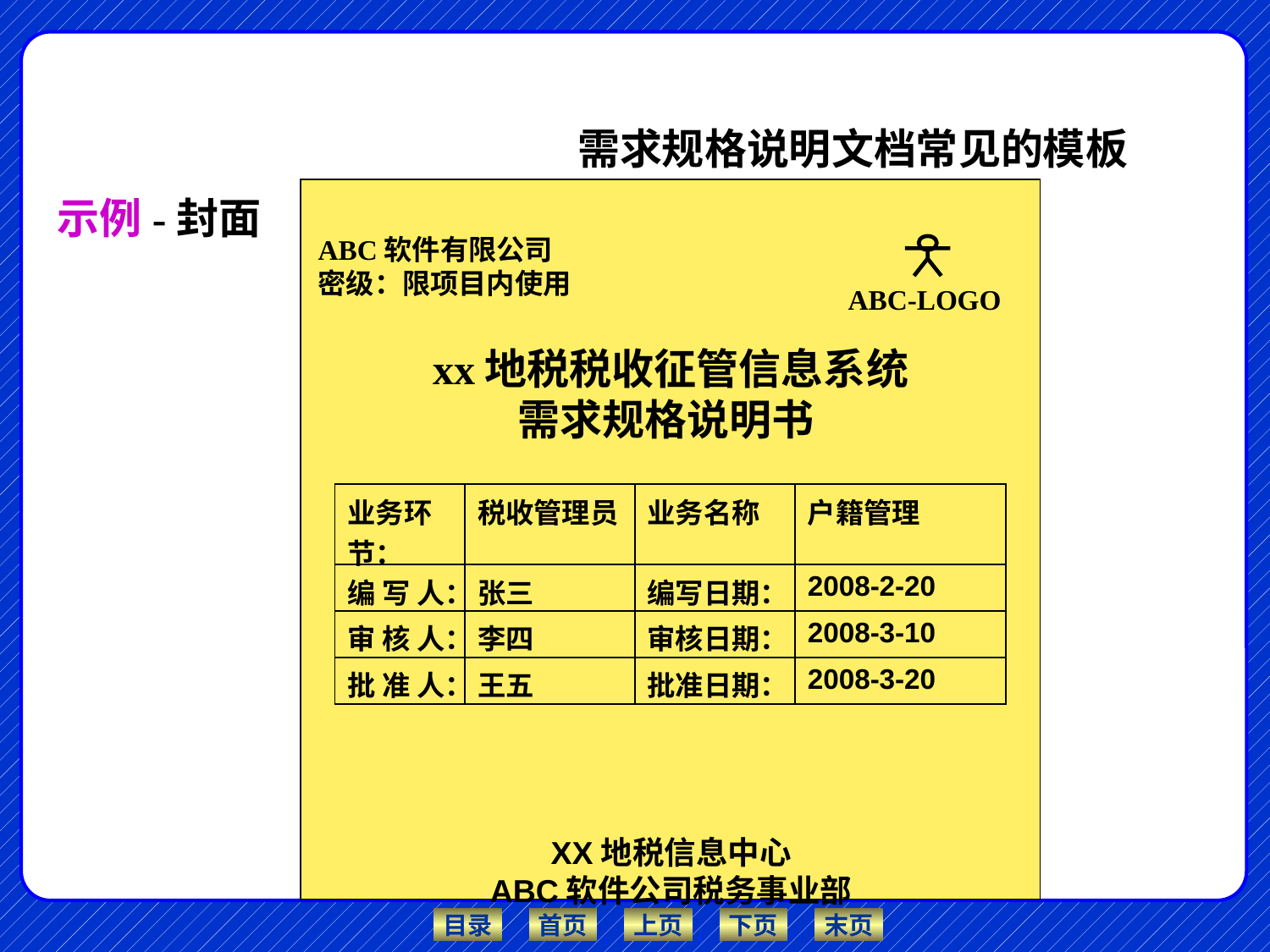

23
需求规格说明文档常见的模板

示例-封面
ABC软件有限公司
密级：限项目内使用

ABC-LOGO
xx地税税收征管信息系统
需求规格说明书

| 业务环节： | 税收管理员 | 业务名称 | 户籍管理 |
| --- | --- | --- | --- |
| 编 写 人： | 张三 | 编写日期： | 2008-2-20 |
| 审 核 人： | 李四 | 审核日期： | 2008-3-10 |
| 批 准 人： | 王五 | 批准日期： | 2008-3-20 |

XX地税信息中心
ABC软件公司税务事业部